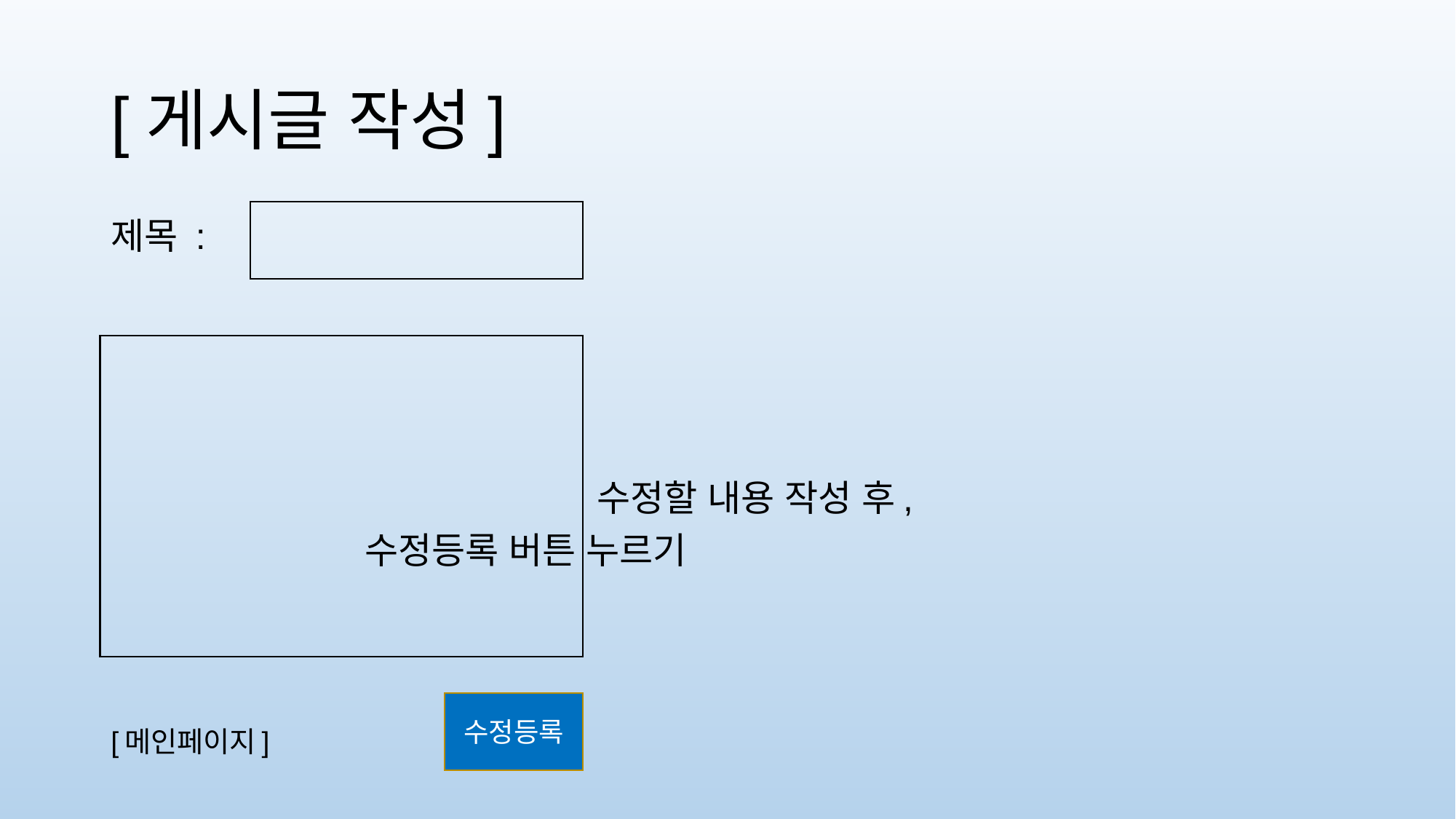

# [게시글 작성]

제목 :

                                               수정할 내용 작성 후,
 				               수정등록 버튼 누르기

[메인페이지]

수정등록